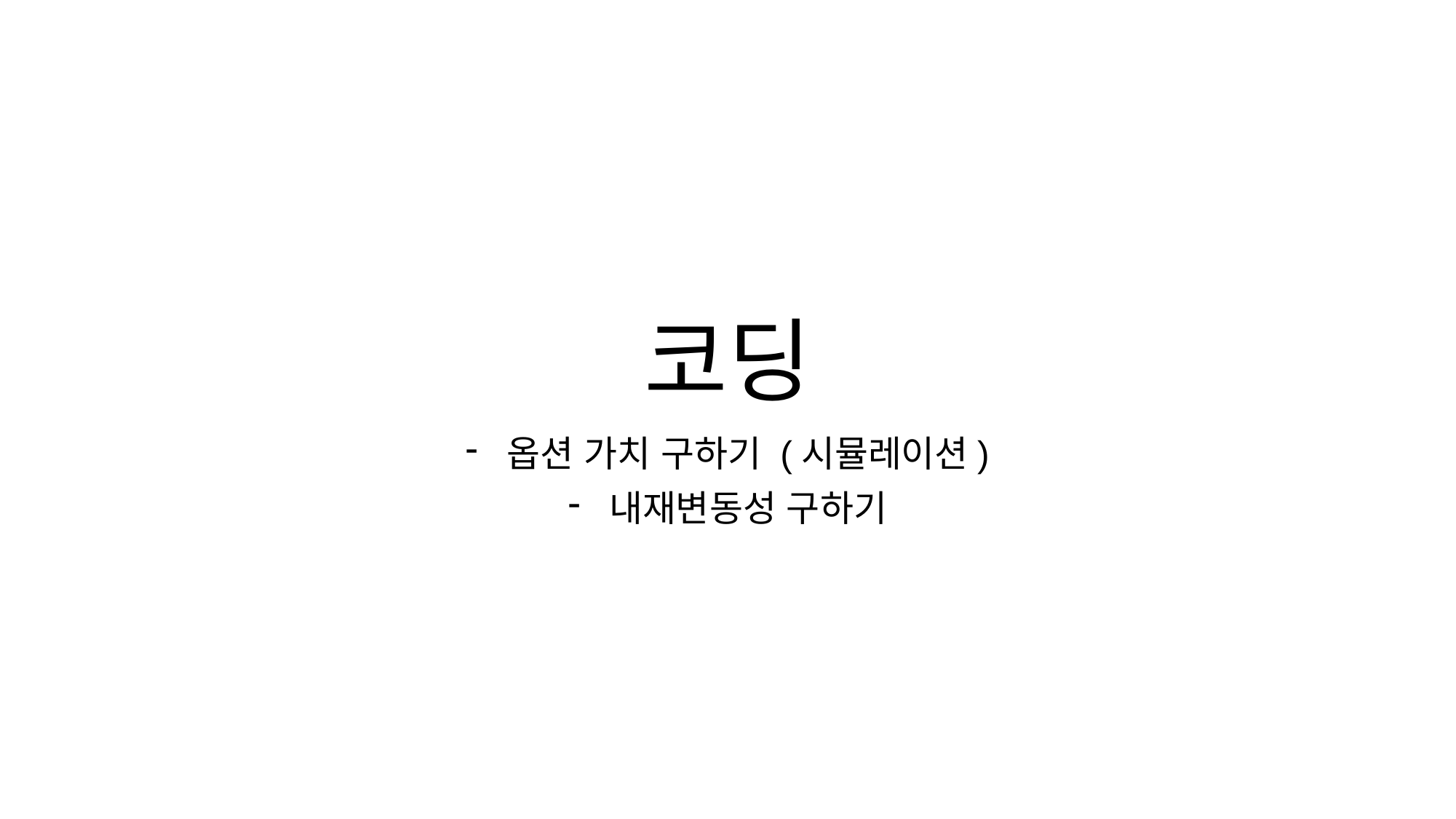

# 코딩
옵션 가치 구하기 (시뮬레이션)
내재변동성 구하기